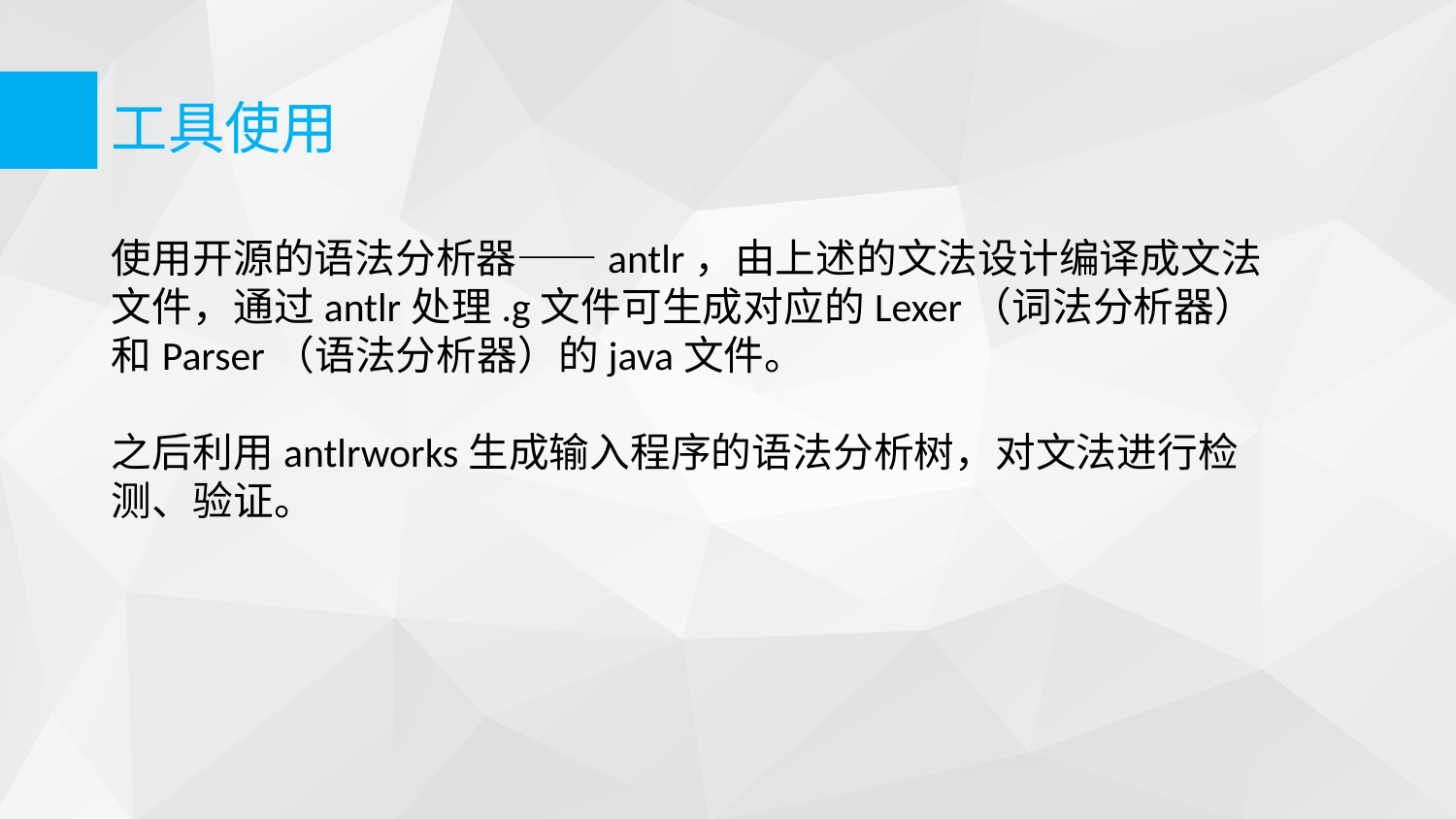

工具使用
使用开源的语法分析器——antlr，由上述的文法设计编译成文法文件，通过antlr处理.g文件可生成对应的Lexer（词法分析器）和Parser（语法分析器）的java文件。

之后利用antlrworks生成输入程序的语法分析树，对文法进行检测、验证。